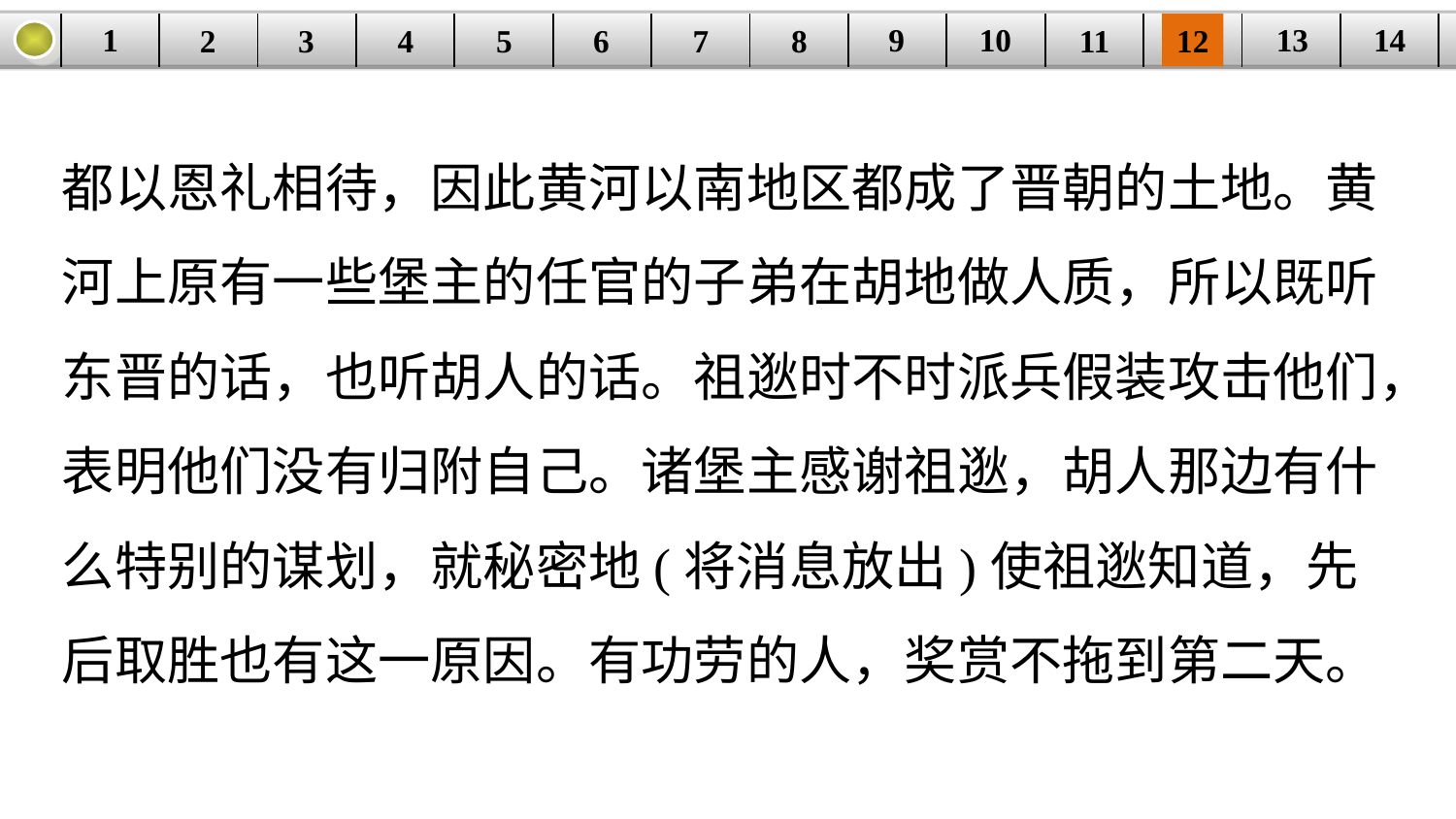

14
9
10
1
13
3
4
5
6
8
11
2
12
|  |  |  |  |  |  |  |  |  |  |  |  |  |  |
| --- | --- | --- | --- | --- | --- | --- | --- | --- | --- | --- | --- | --- | --- |
7

都以恩礼相待，因此黄河以南地区都成了晋朝的土地。黄河上原有一些堡主的任官的子弟在胡地做人质，所以既听东晋的话，也听胡人的话。祖逖时不时派兵假装攻击他们，表明他们没有归附自己。诸堡主感谢祖逖，胡人那边有什么特别的谋划，就秘密地(将消息放出)使祖逖知道，先后取胜也有这一原因。有功劳的人，奖赏不拖到第二天。